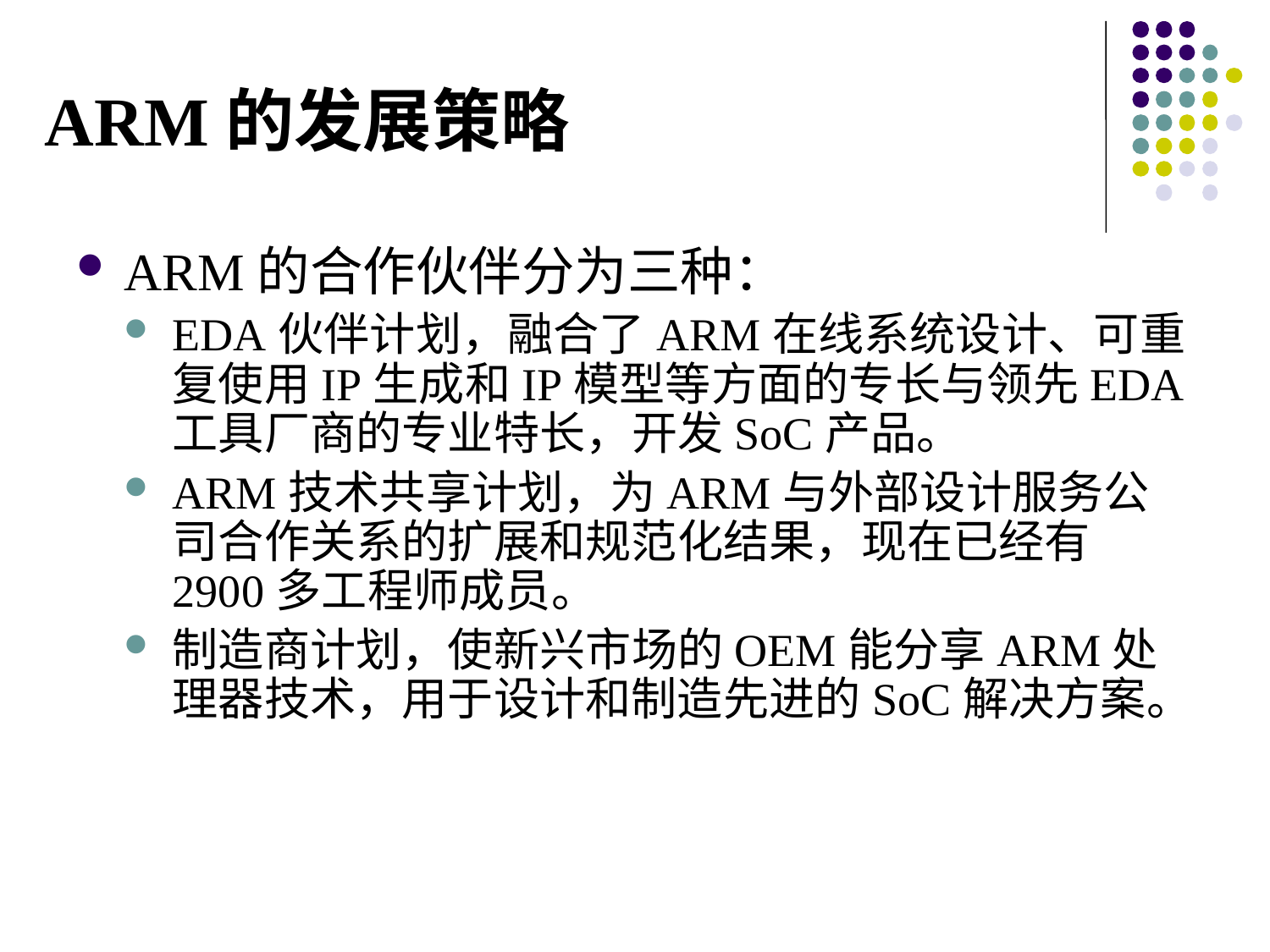

# ARM的发展策略
ARM的合作伙伴分为三种：
EDA伙伴计划，融合了ARM在线系统设计、可重复使用IP生成和IP模型等方面的专长与领先EDA工具厂商的专业特长，开发SoC产品。
ARM技术共享计划，为ARM与外部设计服务公司合作关系的扩展和规范化结果，现在已经有2900多工程师成员。
制造商计划，使新兴市场的OEM能分享ARM处理器技术，用于设计和制造先进的SoC解决方案。